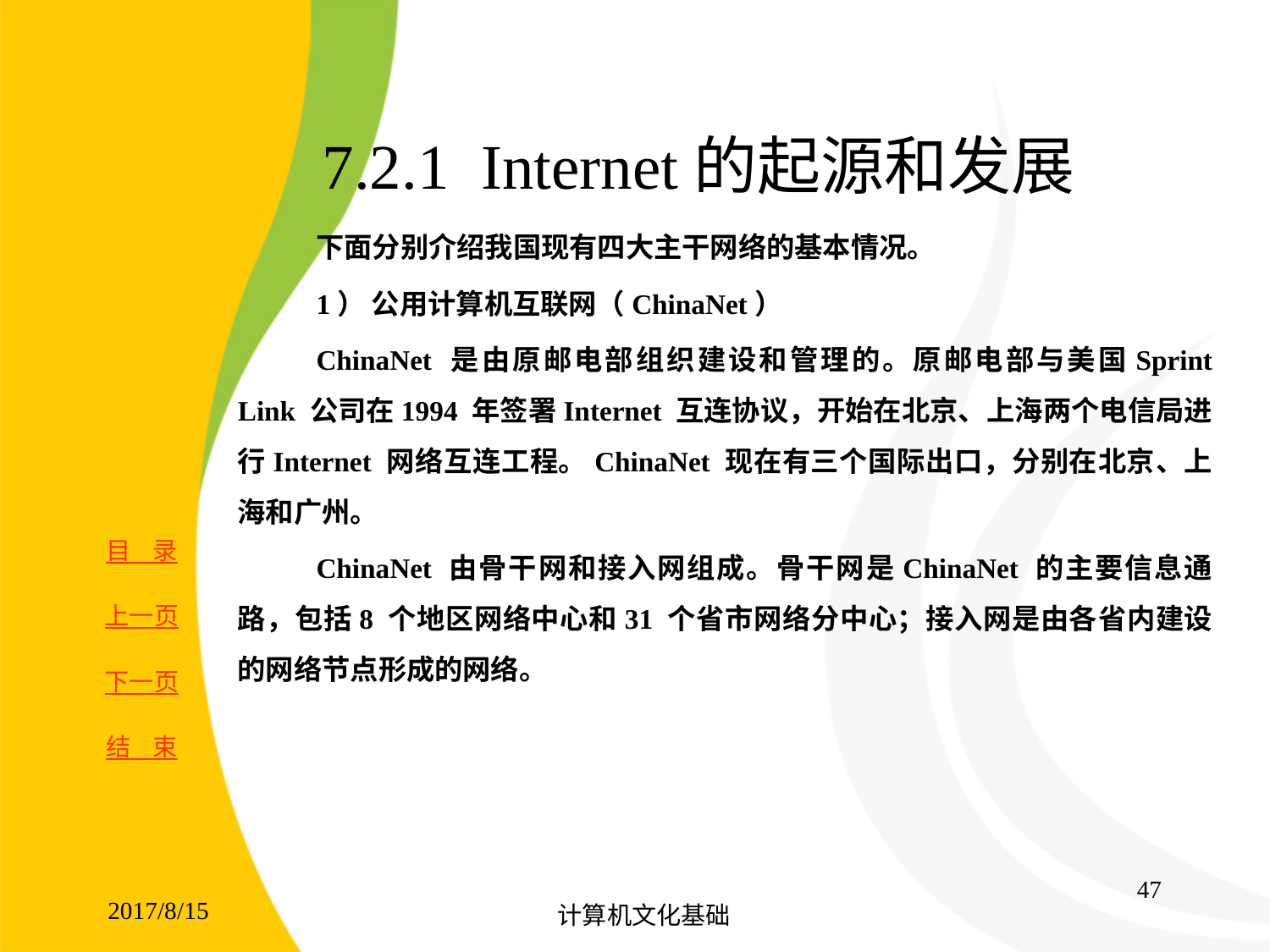

# 7.2.1  Internet的起源和发展
下面分别介绍我国现有四大主干网络的基本情况。
1） 公用计算机互联网（ChinaNet）
ChinaNet 是由原邮电部组织建设和管理的。原邮电部与美国Sprint Link 公司在1994 年签署Internet 互连协议，开始在北京、上海两个电信局进行Internet 网络互连工程。ChinaNet 现在有三个国际出口，分别在北京、上海和广州。
ChinaNet 由骨干网和接入网组成。骨干网是ChinaNet 的主要信息通路，包括8 个地区网络中心和31 个省市网络分中心；接入网是由各省内建设的网络节点形成的网络。
47
2017/8/15